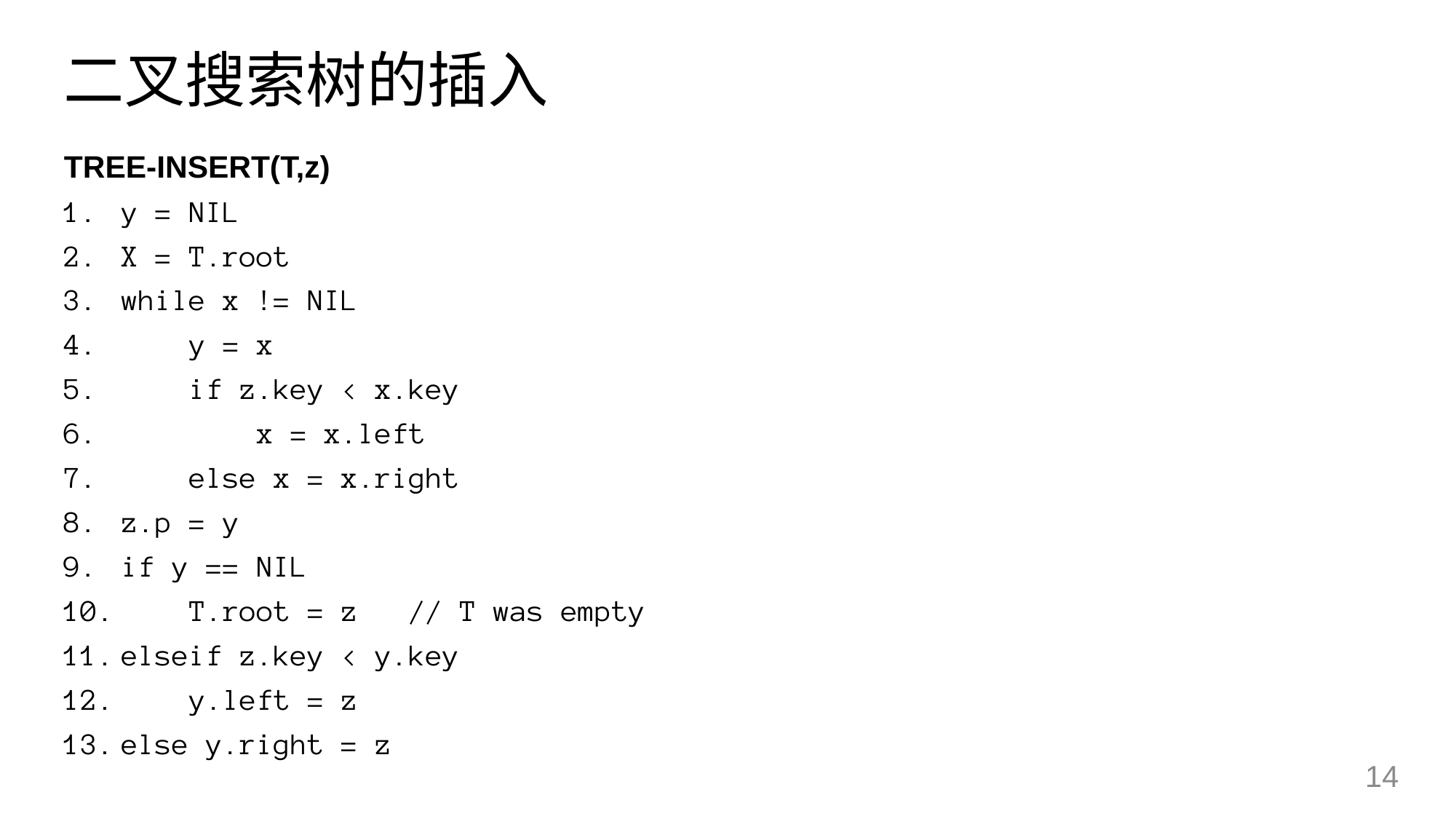

# 二叉搜索树的插入
TREE-INSERT(T,z)
y = NIL
X = T.root
while x != NIL
    y = x
    if z.key < x.key
        x = x.left
    else x = x.right
z.p = y
if y == NIL
    T.root = z   // T was empty
elseif z.key < y.key
    y.left = z
else y.right = z

14